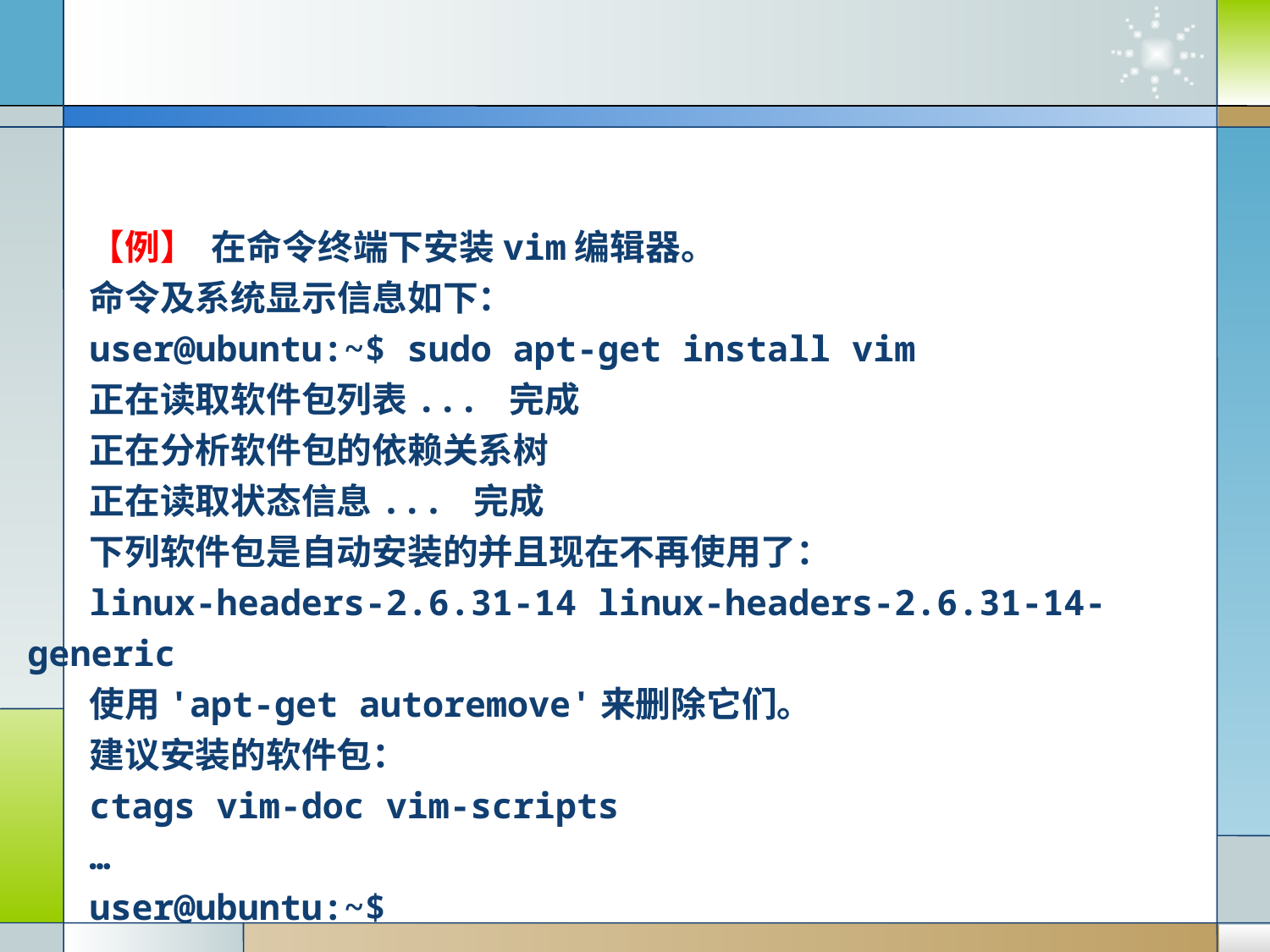

【例】  在命令终端下安装vim编辑器。
命令及系统显示信息如下：
user@ubuntu:~$ sudo apt-get install vim
正在读取软件包列表... 完成
正在分析软件包的依赖关系树
正在读取状态信息... 完成
下列软件包是自动安装的并且现在不再使用了：
linux-headers-2.6.31-14 linux-headers-2.6.31-14-generic
使用'apt-get autoremove'来删除它们。
建议安装的软件包：
ctags vim-doc vim-scripts
…
user@ubuntu:~$